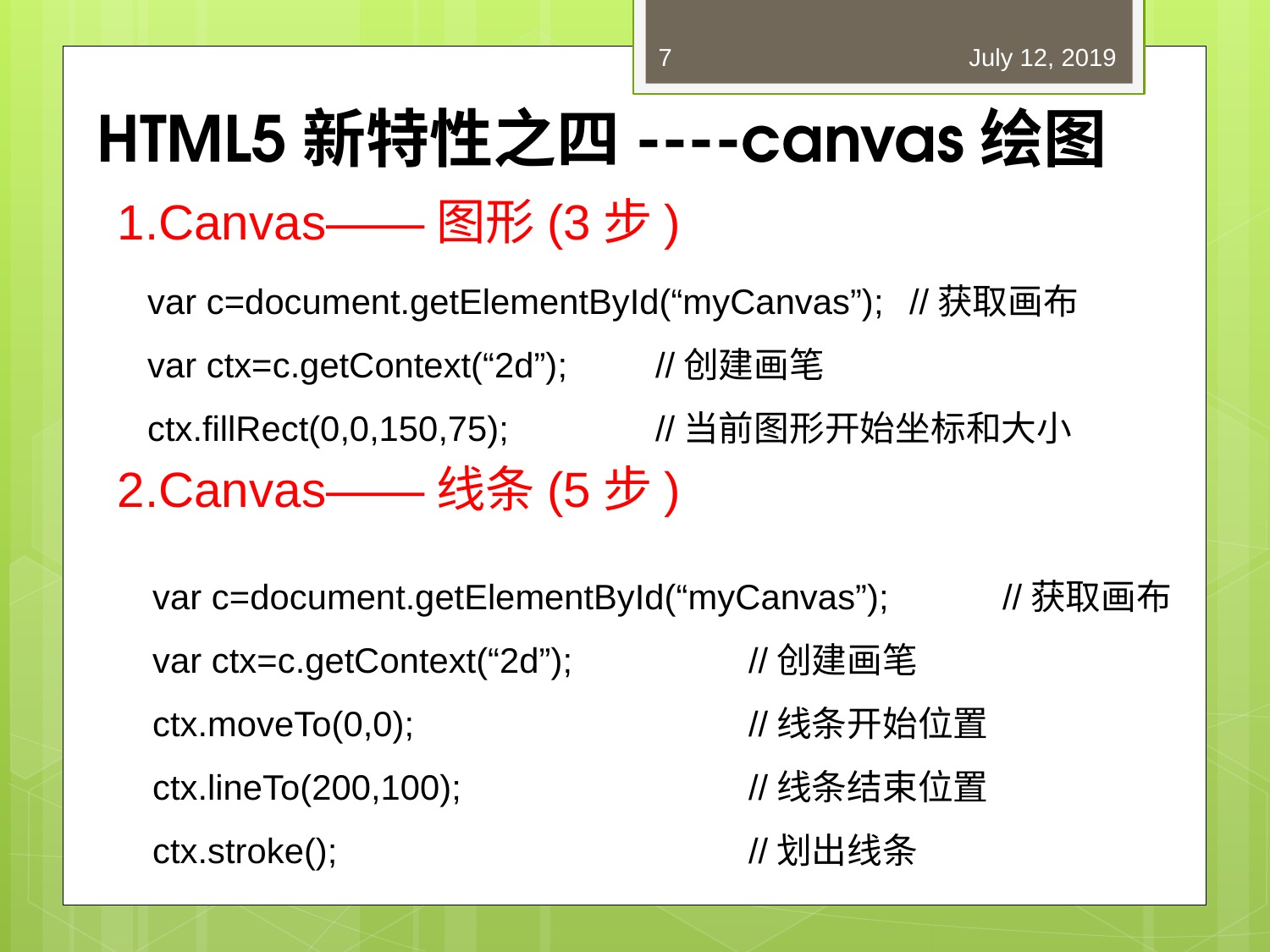

7
July 12, 2019
HTML5新特性之四----canvas绘图
1.Canvas——图形(3步)
var c=document.getElementById(“myCanvas”);	//获取画布
var ctx=c.getContext(“2d”);	//创建画笔
ctx.fillRect(0,0,150,75);		//当前图形开始坐标和大小
2.Canvas——线条(5步)
    var c=document.getElementById(“myCanvas”);	//获取画布
    var ctx=c.getContext(“2d”);		//创建画笔
    ctx.moveTo(0,0);			//线条开始位置
    ctx.lineTo(200,100);			//线条结束位置
    ctx.stroke();				//划出线条